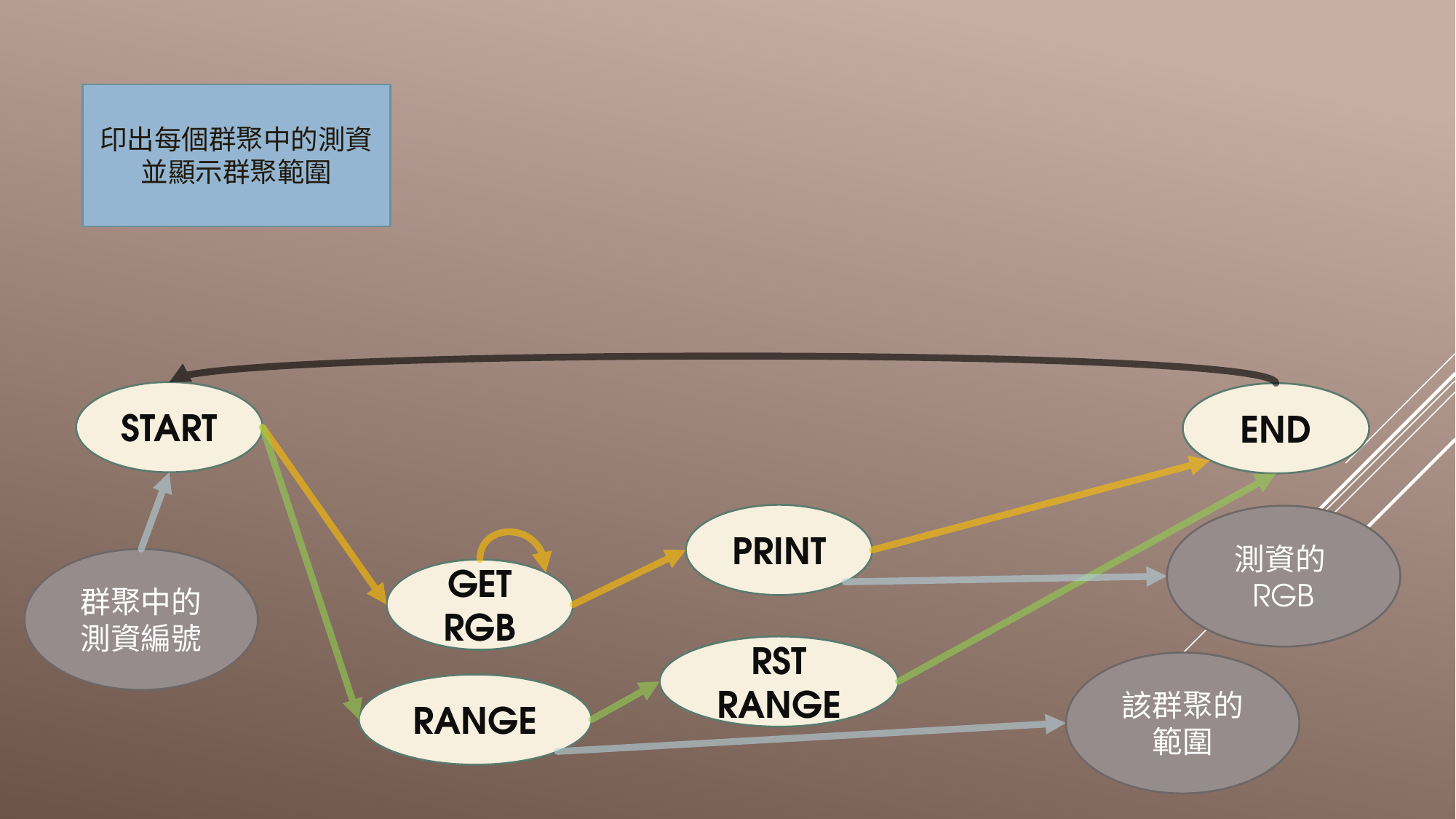

印出每個群聚中的測資
並顯示群聚範圍

START
END
PRINT
測資的RGB
群聚中的測資編號
GET
RGB
RST
RANGE
該群聚的範圍
RANGE